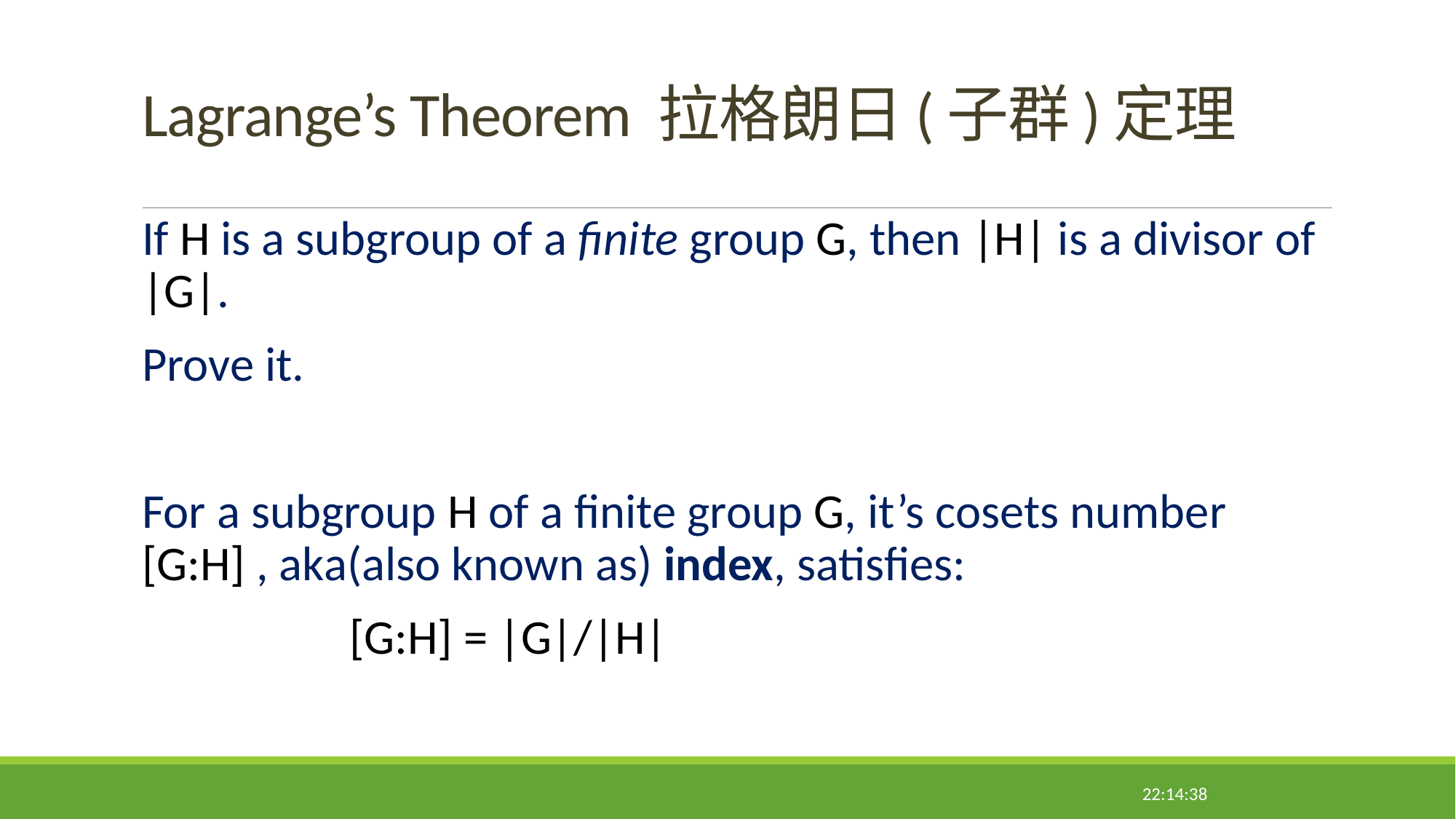

# Lagrange’s Theorem 拉格朗日(子群)定理
If H is a subgroup of a finite group G, then |H| is a divisor of |G|.
Prove it.

For a subgroup H of a finite group G, it’s cosets number [G:H] , aka(also known as) index, satisfies:
                   [G:H] = |G|/|H|
22:14:38